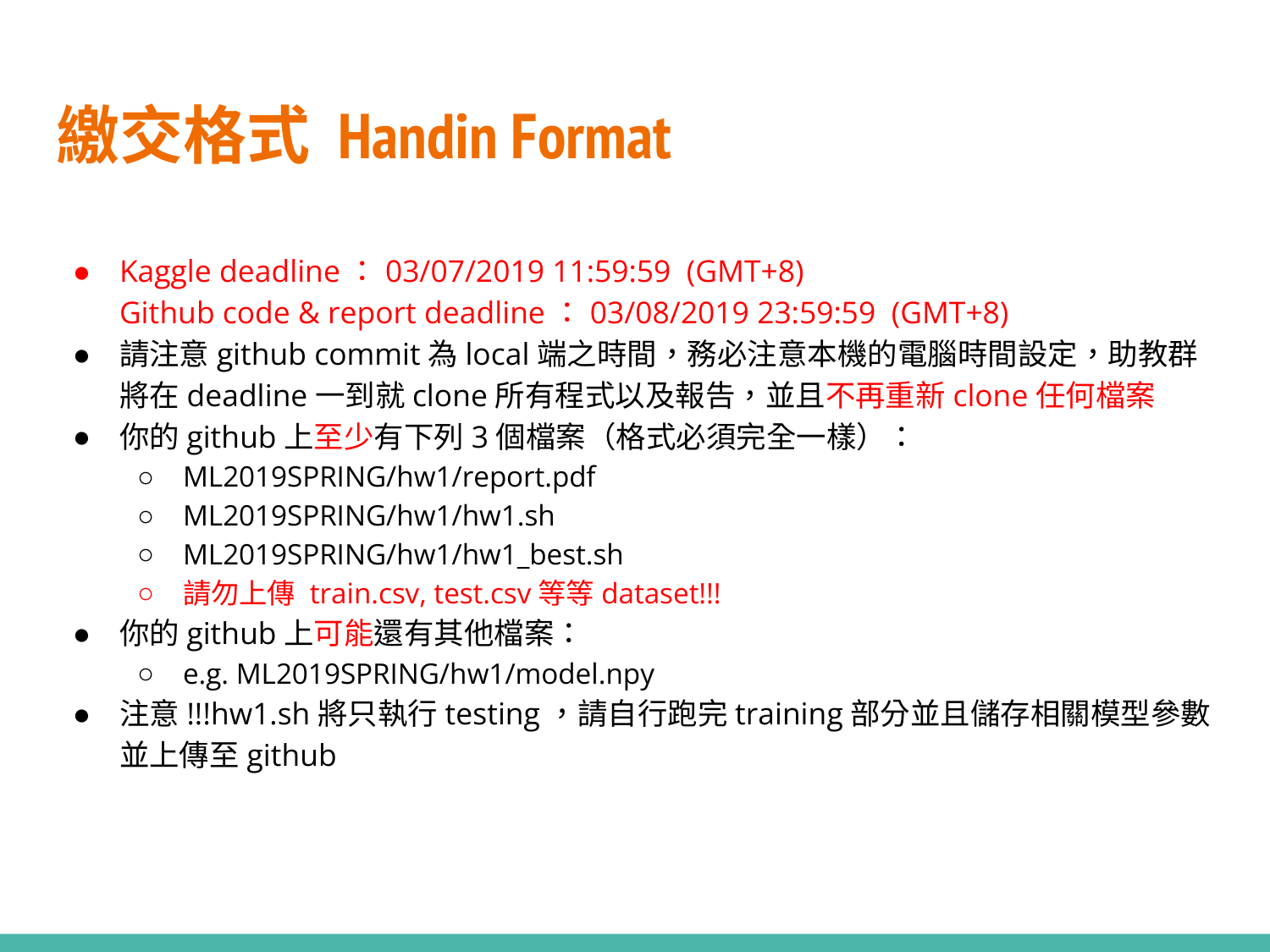

# 繳交格式 Handin Format
Kaggle deadline：03/07/2019 11:59:59  (GMT+8)
Github code & report deadline：03/08/2019 23:59:59  (GMT+8)
請注意github commit為local端之時間，務必注意本機的電腦時間設定，助教群將在deadline一到就clone所有程式以及報告，並且不再重新clone任何檔案
你的github上至少有下列3個檔案（格式必須完全一樣）：
ML2019SPRING/hw1/report.pdf
ML2019SPRING/hw1/hw1.sh
ML2019SPRING/hw1/hw1_best.sh
請勿上傳 train.csv, test.csv等等dataset!!!
你的github上可能還有其他檔案：
e.g. ML2019SPRING/hw1/model.npy
注意!!!hw1.sh將只執行testing，請自行跑完training部分並且儲存相關模型參數並上傳至github